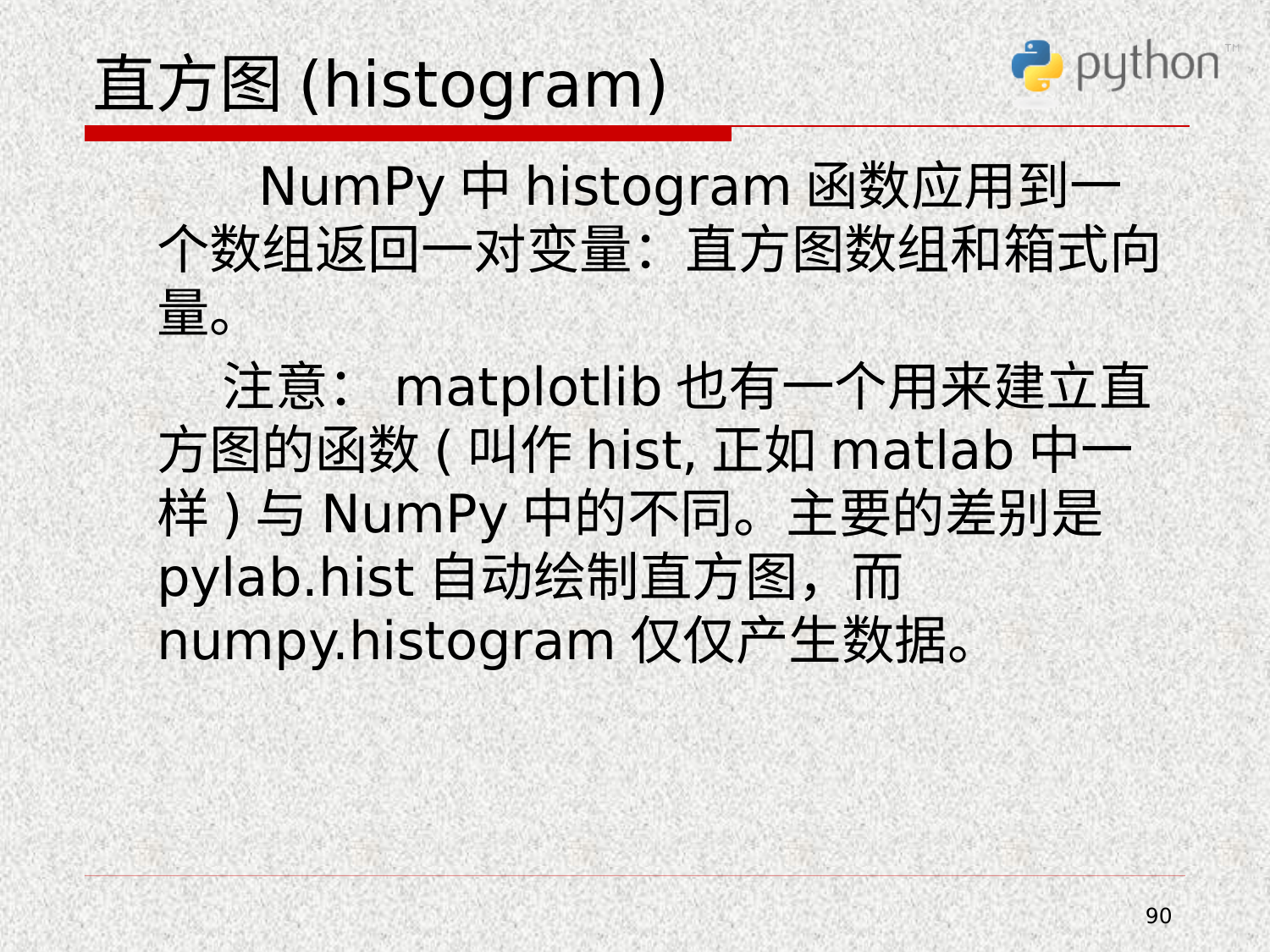

# 直方图(histogram)
          NumPy中histogram函数应用到一个数组返回一对变量：直方图数组和箱式向量。
          注意：matplotlib也有一个用来建立直方图的函数(叫作hist,正如matlab中一样)与NumPy中的不同。主要的差别是pylab.hist自动绘制直方图，而numpy.histogram仅仅产生数据。
90